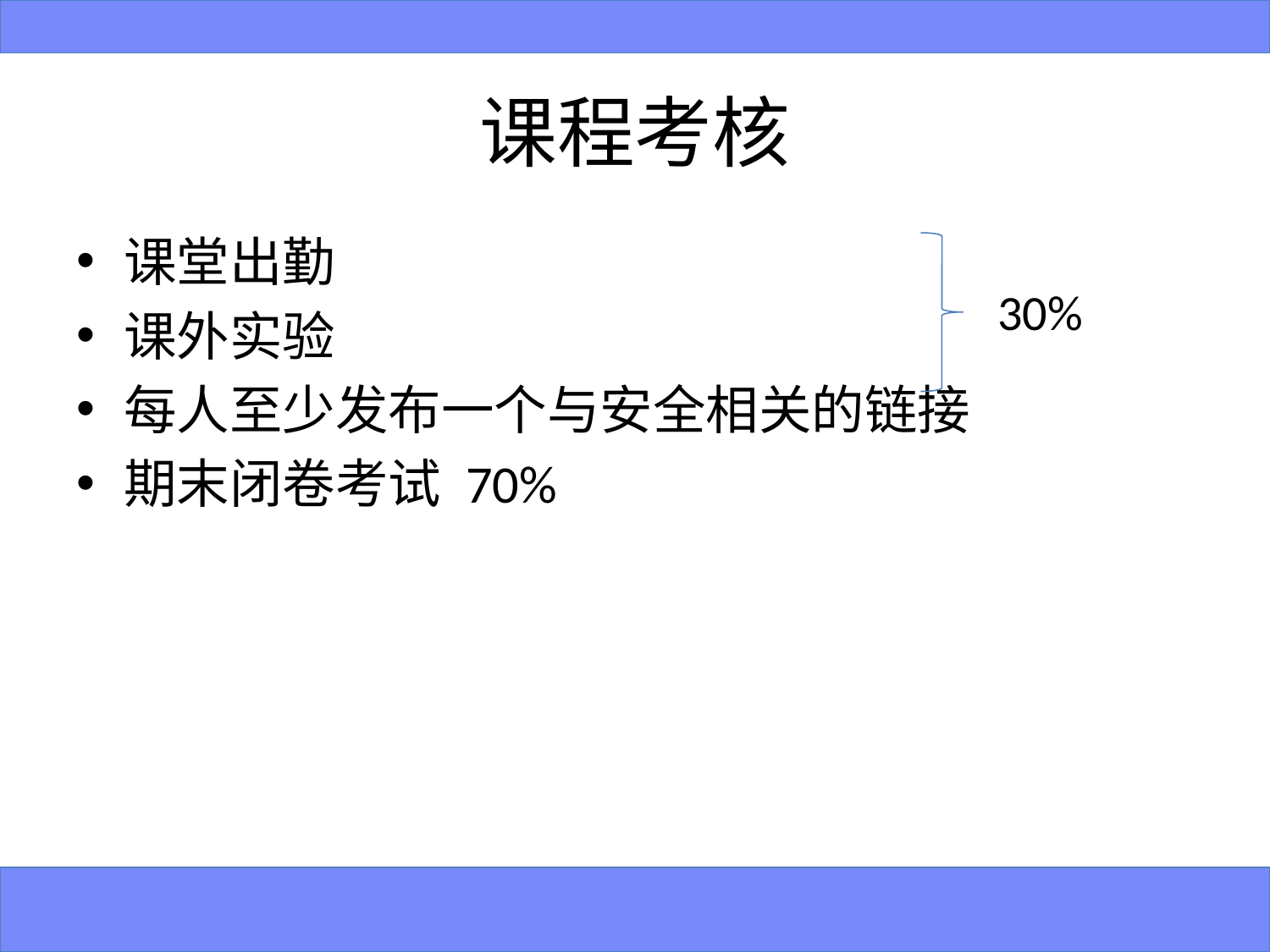

# 课程考核
课堂出勤
课外实验
每人至少发布一个与安全相关的链接
期末闭卷考试 70%

30%
9